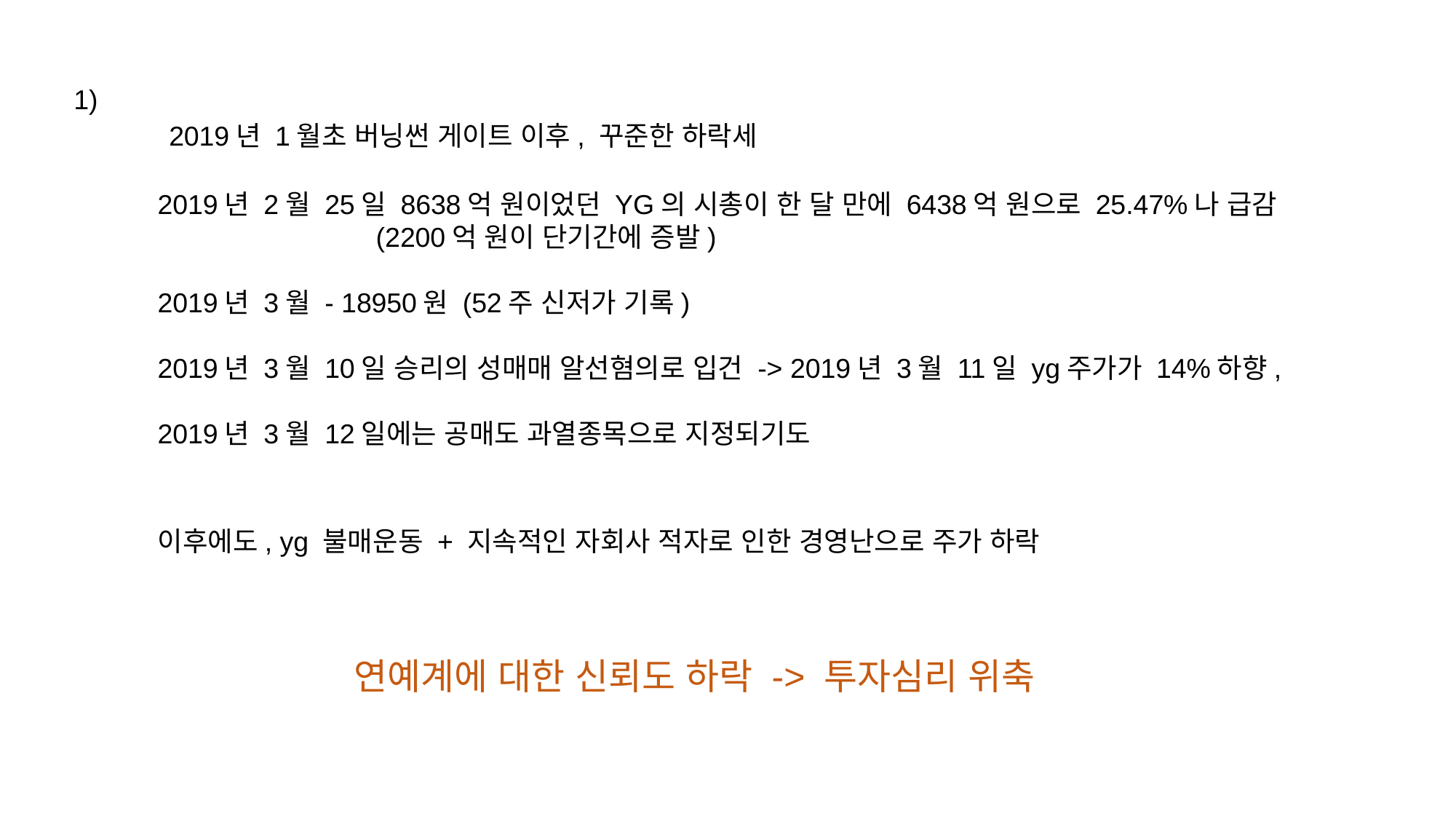

1)
2019년 1월초 버닝썬 게이트 이후, 꾸준한 하락세
2019년 2월 25일 8638억 원이었던 YG의 시총이 한 달 만에 6438억 원으로 25.47%나 급감
		(2200억 원이 단기간에 증발)

2019년 3월 - 18950원 (52주 신저가 기록)

2019년 3월 10일 승리의 성매매 알선혐의로 입건 -> 2019년 3월 11일 yg주가가 14%하향,

2019년 3월 12일에는 공매도 과열종목으로 지정되기도

이후에도, yg 불매운동 + 지속적인 자회사 적자로 인한 경영난으로 주가 하락
연예계에 대한 신뢰도 하락 -> 투자심리 위축